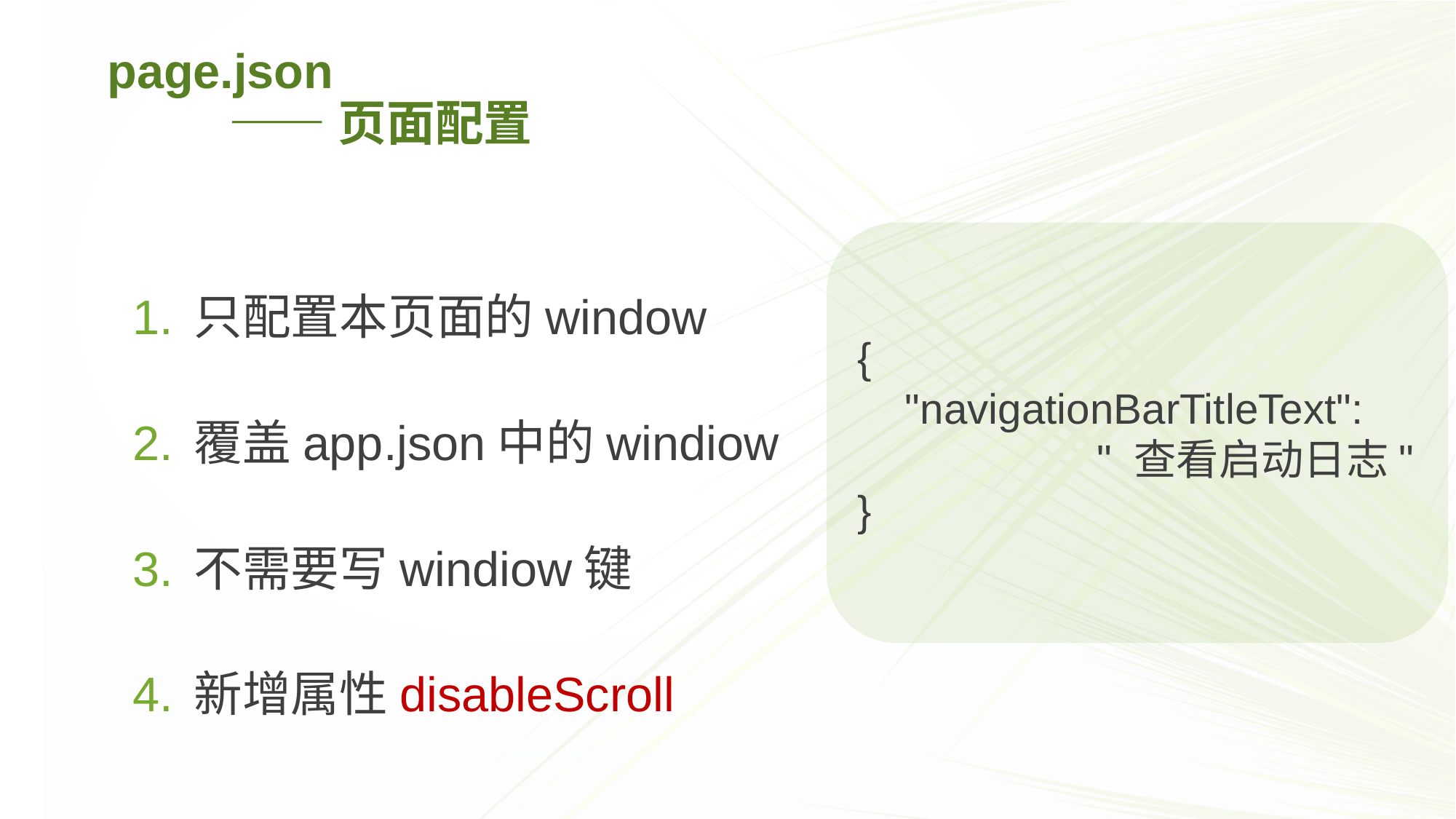

page.json
           ——页面配置
只配置本页面的window
覆盖app.json中的windiow
不需要写windiow键
新增属性disableScroll

{
    "navigationBarTitleText": 		           " 查看启动日志"
}